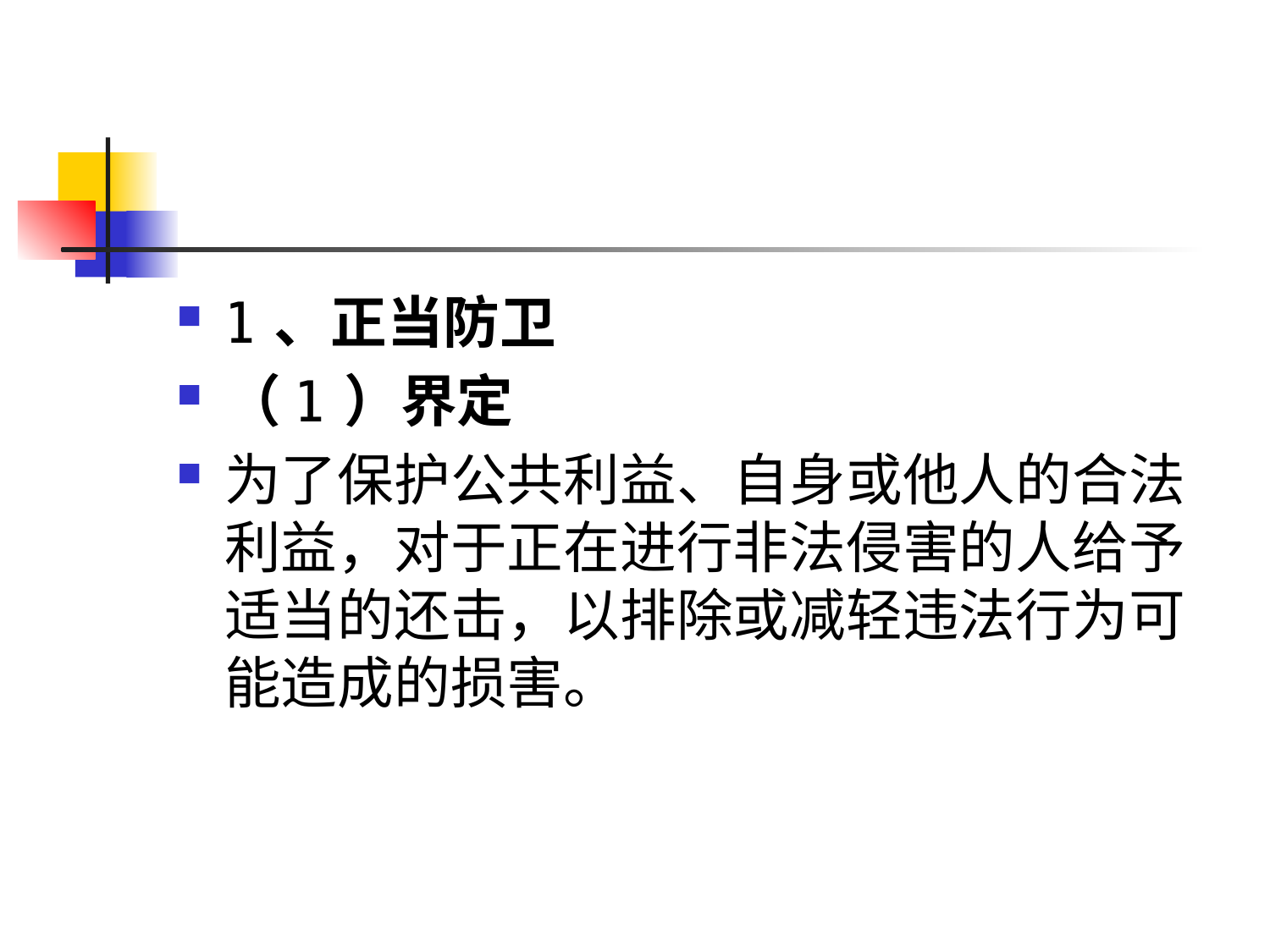

#
1、正当防卫
（1）界定
为了保护公共利益、自身或他人的合法利益，对于正在进行非法侵害的人给予适当的还击，以排除或减轻违法行为可能造成的损害。